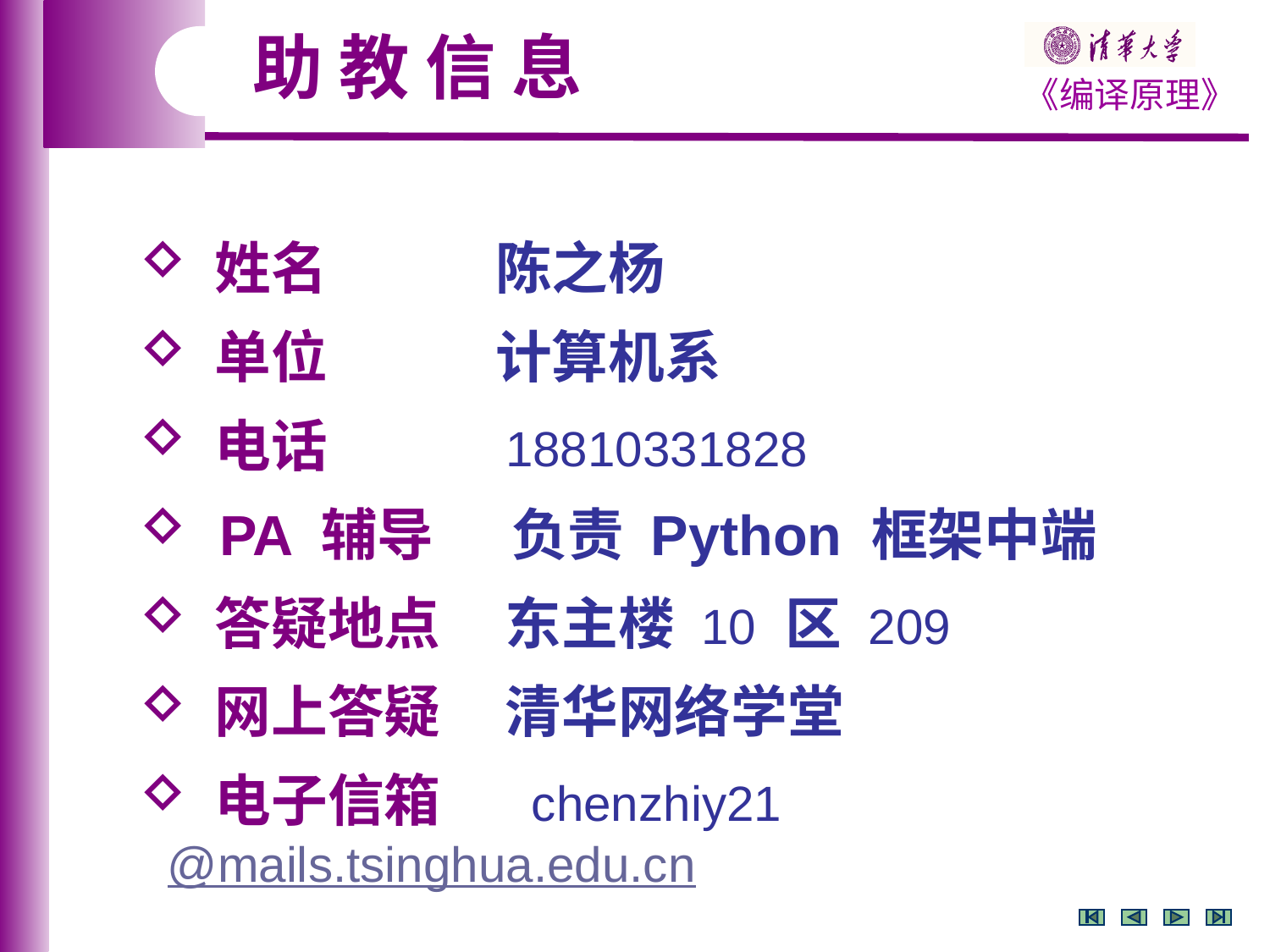

助 教 信 息
 姓名             陈之杨

 单位             计算机系

 电话             18810331828

  PA 辅导      负责 Python 框架中端

 答疑地点     东主楼 10 区 209

 网上答疑     清华网络学堂

 电子信箱      chenzhiy21@mails.tsinghua.edu.cn